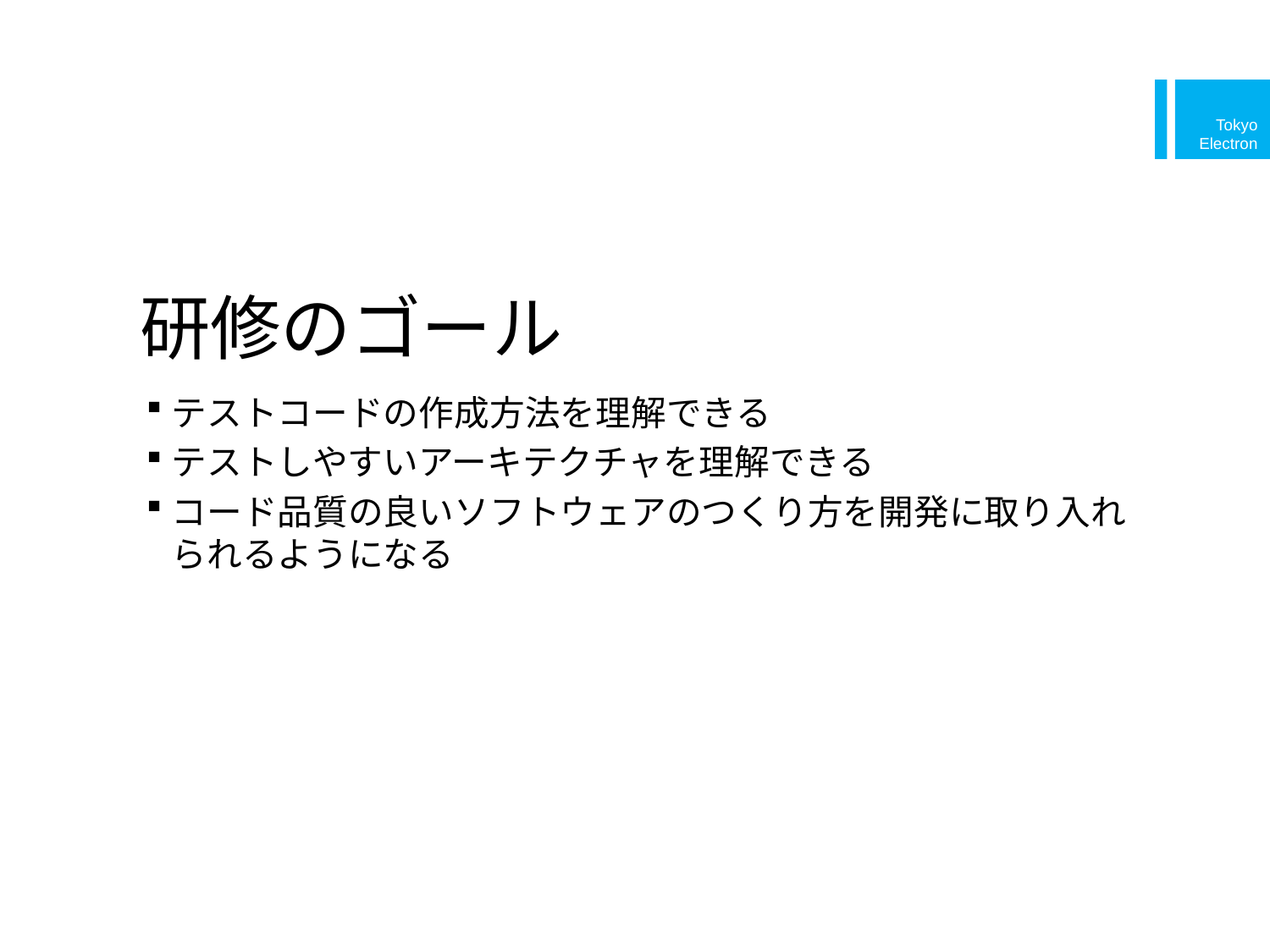

# 研修のゴール
テストコードの作成方法を理解できる
テストしやすいアーキテクチャを理解できる
コード品質の良いソフトウェアのつくり方を開発に取り入れられるようになる